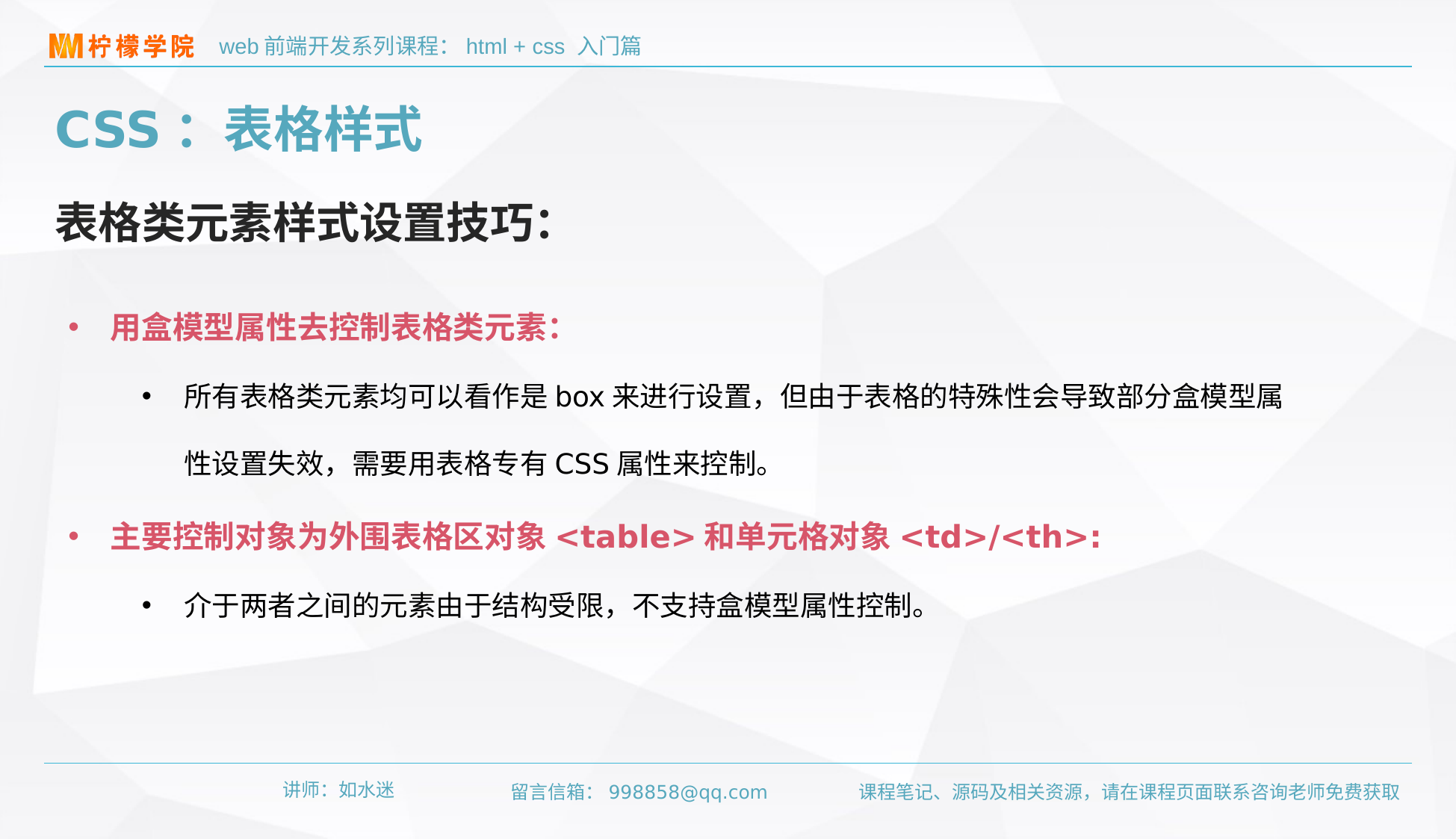

CSS：表格样式
表格类元素样式设置技巧：
用盒模型属性去控制表格类元素：
所有表格类元素均可以看作是box来进行设置，但由于表格的特殊性会导致部分盒模型属性设置失效，需要用表格专有CSS属性来控制。
主要控制对象为外围表格区对象<table>和单元格对象<td>/<th>:
介于两者之间的元素由于结构受限，不支持盒模型属性控制。